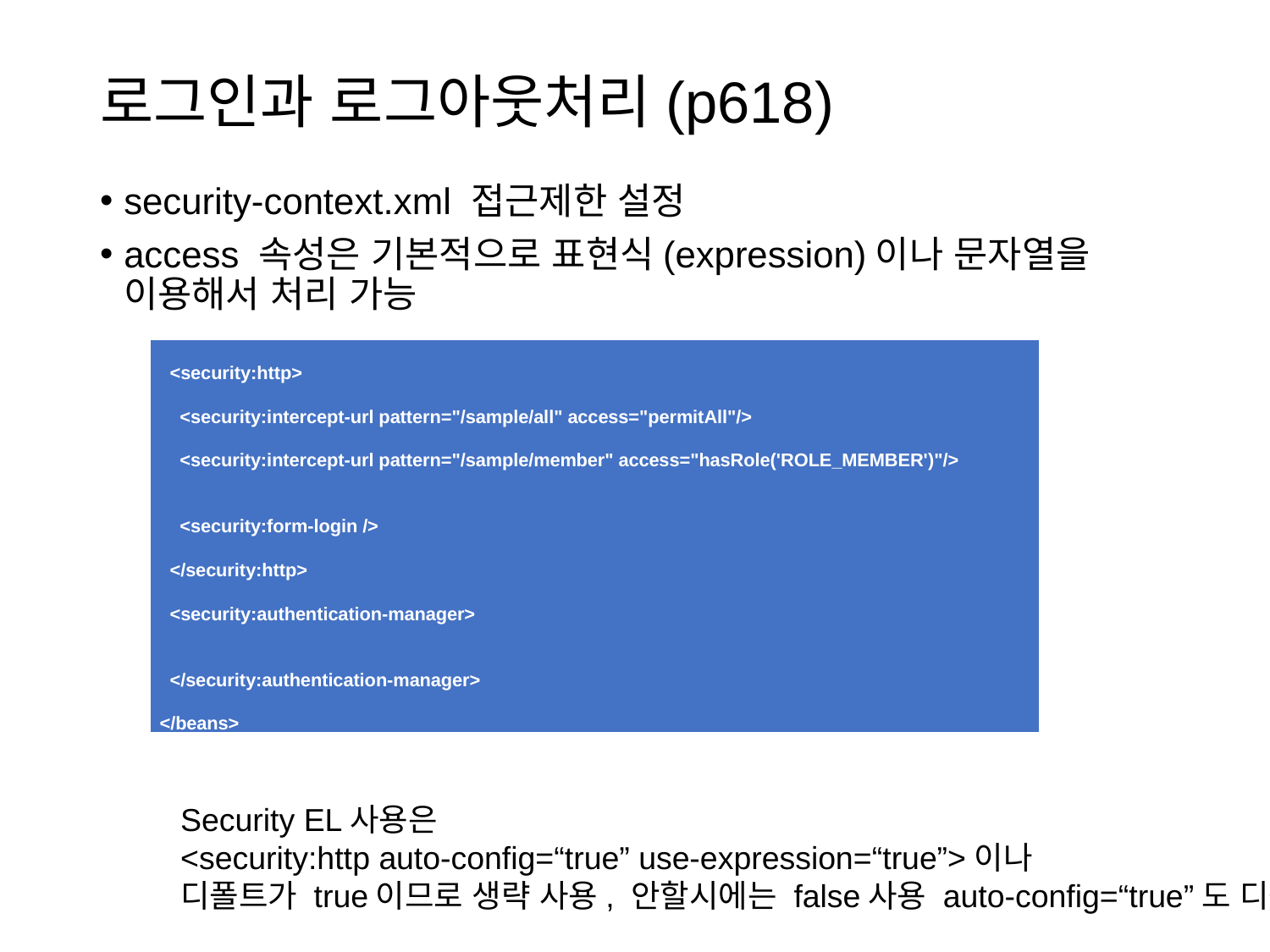

# 로그인과 로그아웃처리(p618)
security-context.xml 접근제한 설정
access 속성은 기본적으로 표현식(expression)이나 문자열을 이용해서 처리 가능
| <security:http> <security:intercept-url pattern="/sample/all" access="permitAll"/> <security:intercept-url pattern="/sample/member" access="hasRole('ROLE\_MEMBER')"/>   <security:form-login />   </security:http>   <security:authentication-manager>     </security:authentication-manager>   </beans> |
| --- |
Security EL사용은
<security:http auto-config=“true” use-expression=“true”>이나
디폴트가 true이므로 생략 사용, 안할시에는 false사용 auto-config=“true”도 디폴트